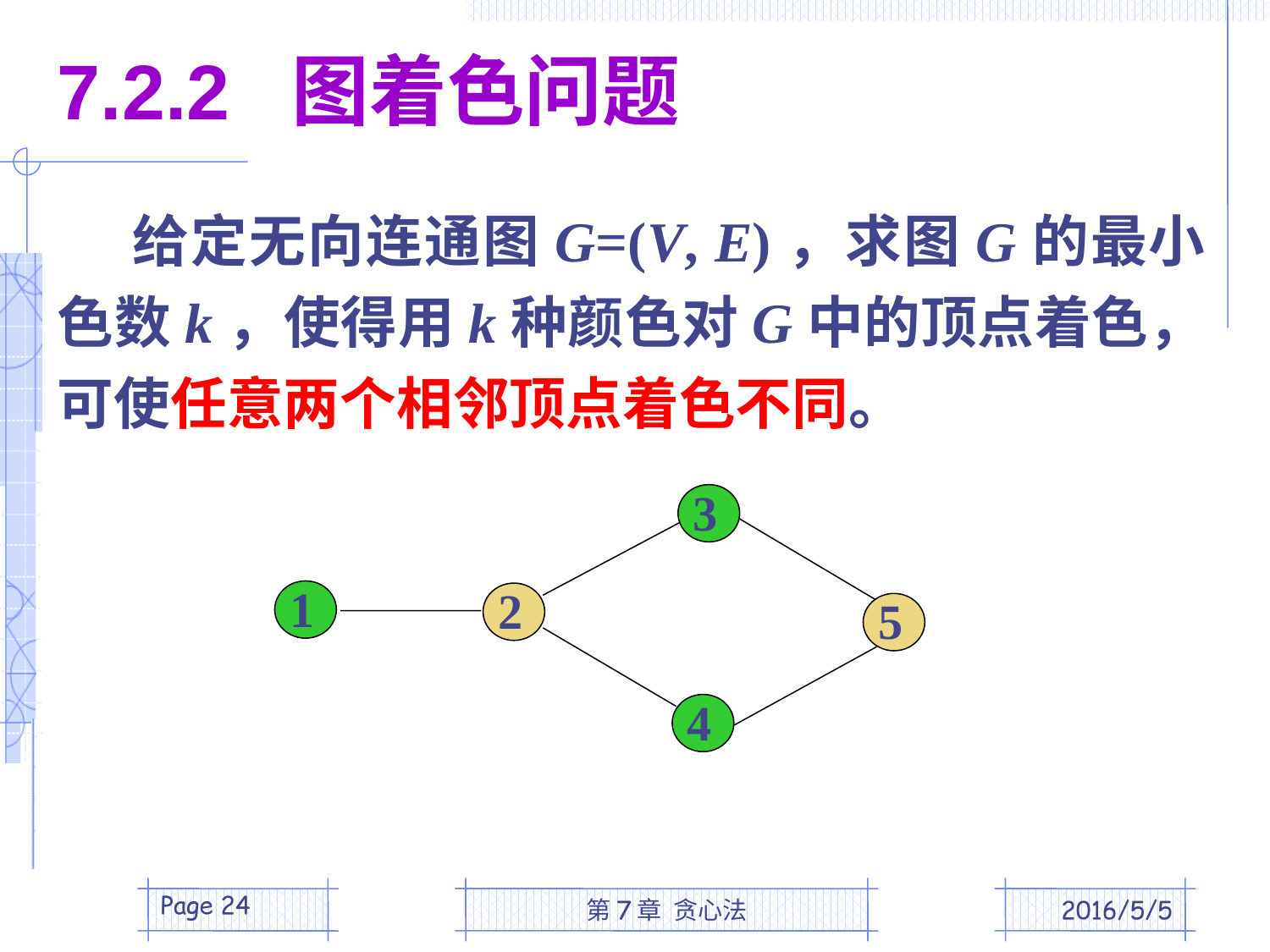

7.2.2  图着色问题
    给定无向连通图G=(V, E)，求图G的最小色数k，使得用k种颜色对G中的顶点着色，可使任意两个相邻顶点着色不同。
3

1
2
5

4
Page 24
第7章  贪心法
2016/5/5